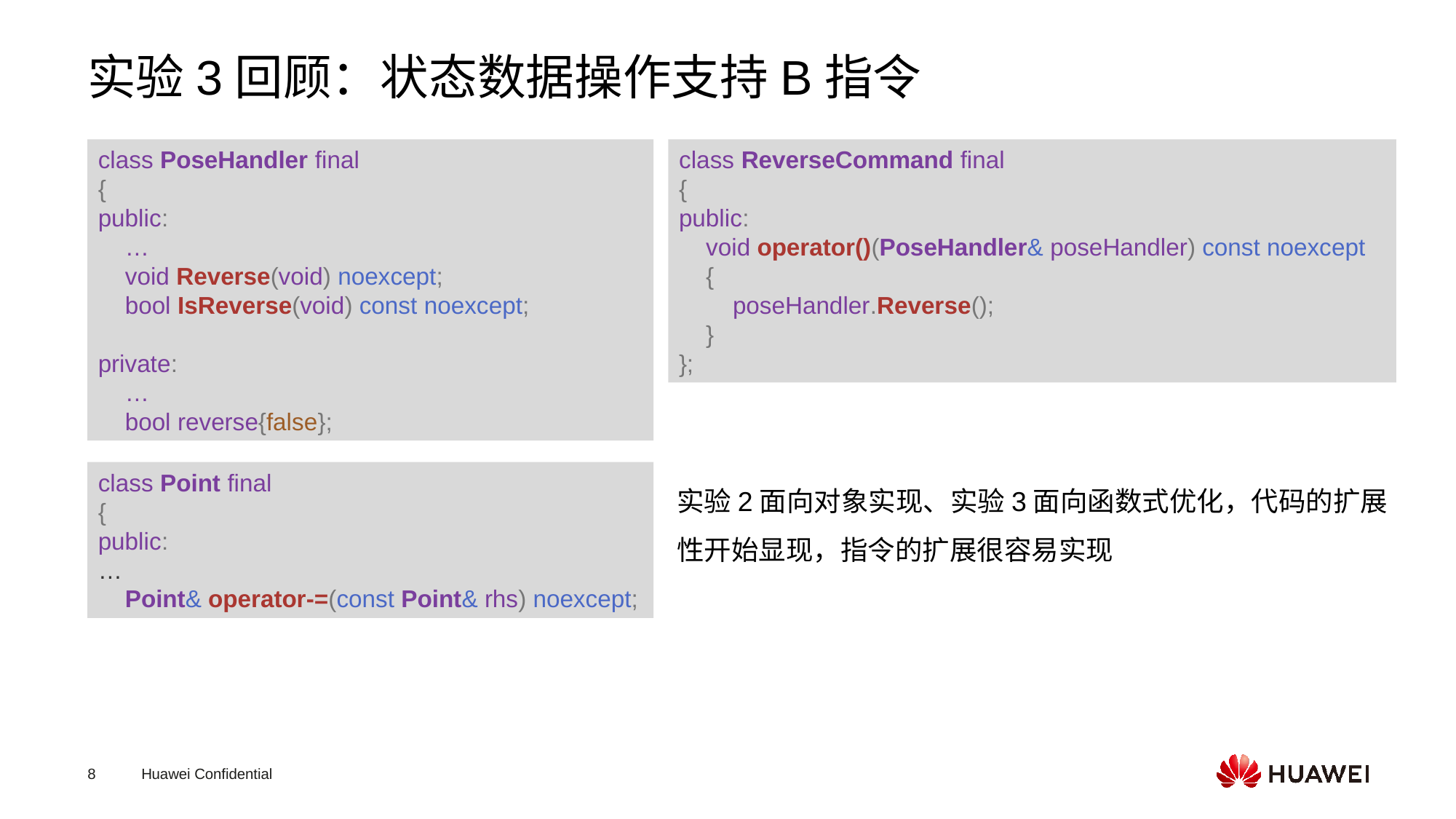

# 实验3回顾：状态数据操作支持B指令
class PoseHandler final
{
public:
    …
    void Reverse(void) noexcept;
    bool IsReverse(void) const noexcept;
private:
    …
    bool reverse{false};
class ReverseCommand final
{
public:
    void operator()(PoseHandler& poseHandler) const noexcept
    {
        poseHandler.Reverse();
    }
};
class Point final
{
public:
…
    Point& operator-=(const Point& rhs) noexcept;
实验2面向对象实现、实验3面向函数式优化，代码的扩展性开始显现，指令的扩展很容易实现